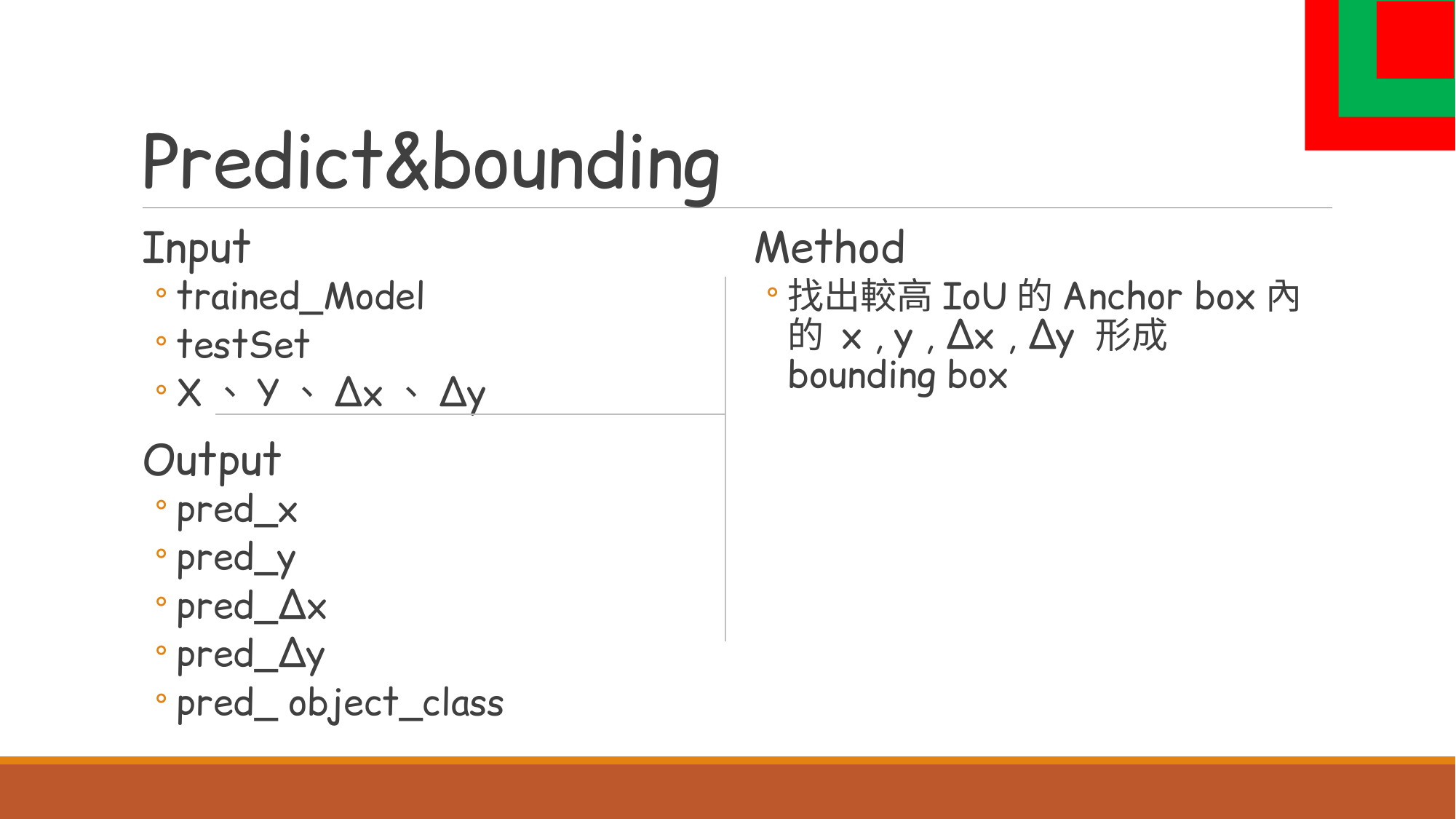

# Predict&bounding
Input
trained_Model
testSet
X、Y、Δx、Δy
Output
pred_x
pred_y
pred_Δx
pred_Δy
pred_ object_class
Method
找出較高IoU的Anchor box內的 x , y , Δx , Δy 形成 bounding box